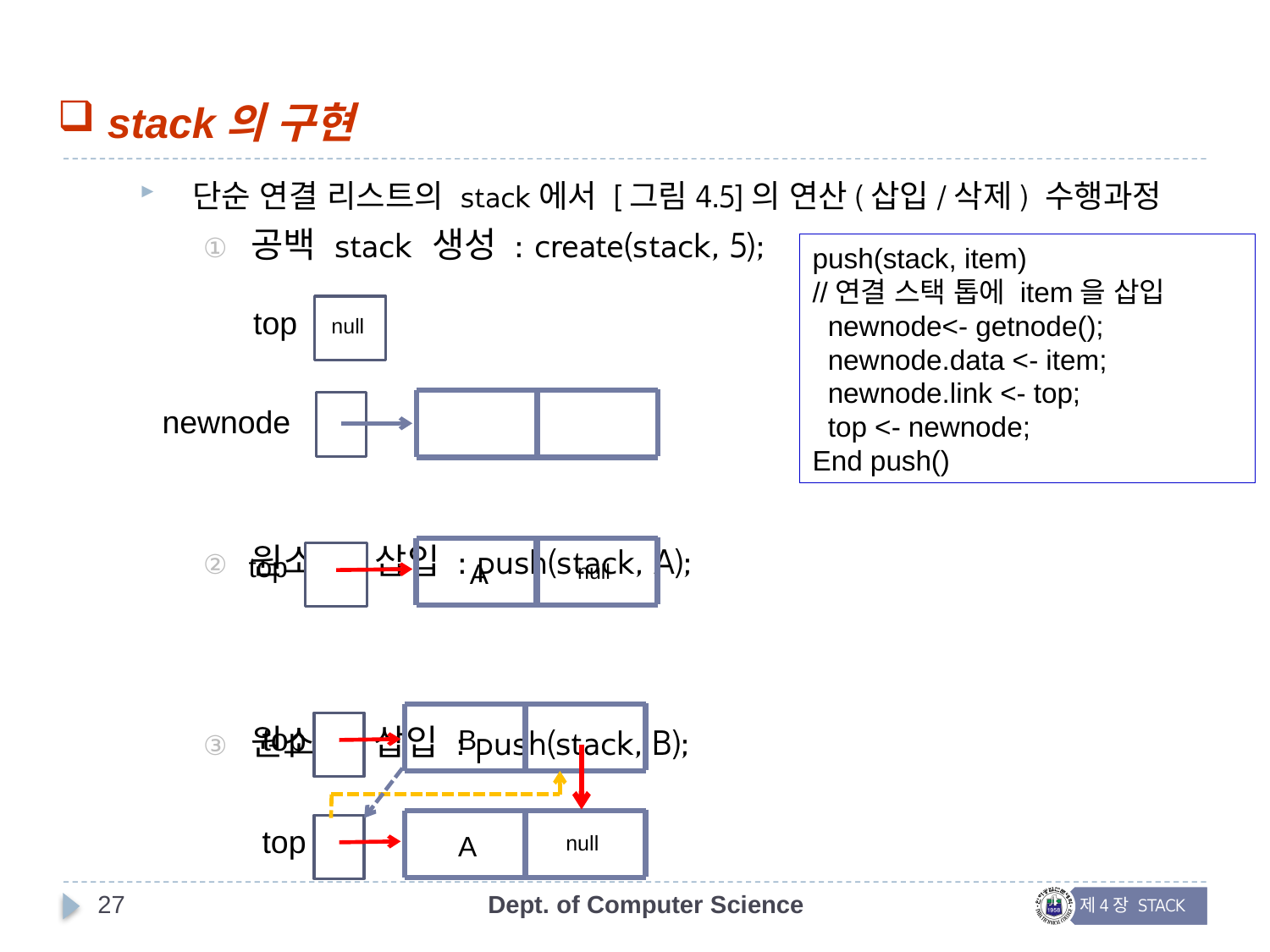

stack의 구현
단순 연결 리스트의 stack에서 [그림4.5]의 연산(삽입/삭제) 수행과정
공백 stack 생성 : create(stack, 5);

원소 A 삽입 : push(stack, A);

원소 B 삽입 : push(stack, B);

push(stack, item)
//연결 스택 톱에 item을 삽입
  newnode<- getnode();
  newnode.data <- item;
  newnode.link <- top;
  top <- newnode;
End push()
top

null

newnode
A

top
null
B

top
A

top
null
27
Dept. of Computer Science